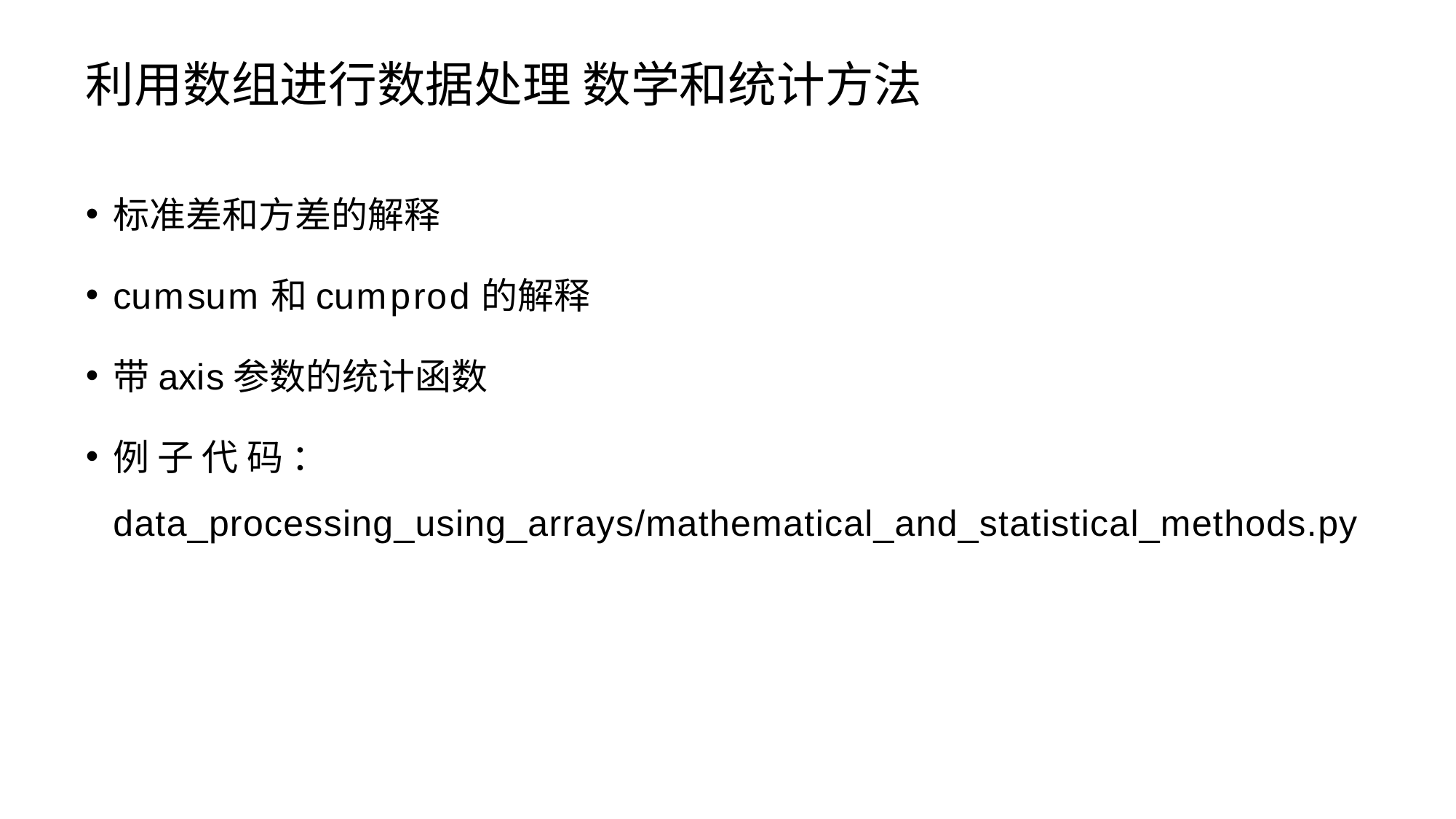

# 利用数组进行数据处理 数学和统计方法
标准差和方差的解释
cumsum和cumprod的解释
带axis参数的统计函数
例 子 代 码 ：  data_processing_using_arrays/mathematical_and_statistical_methods.py